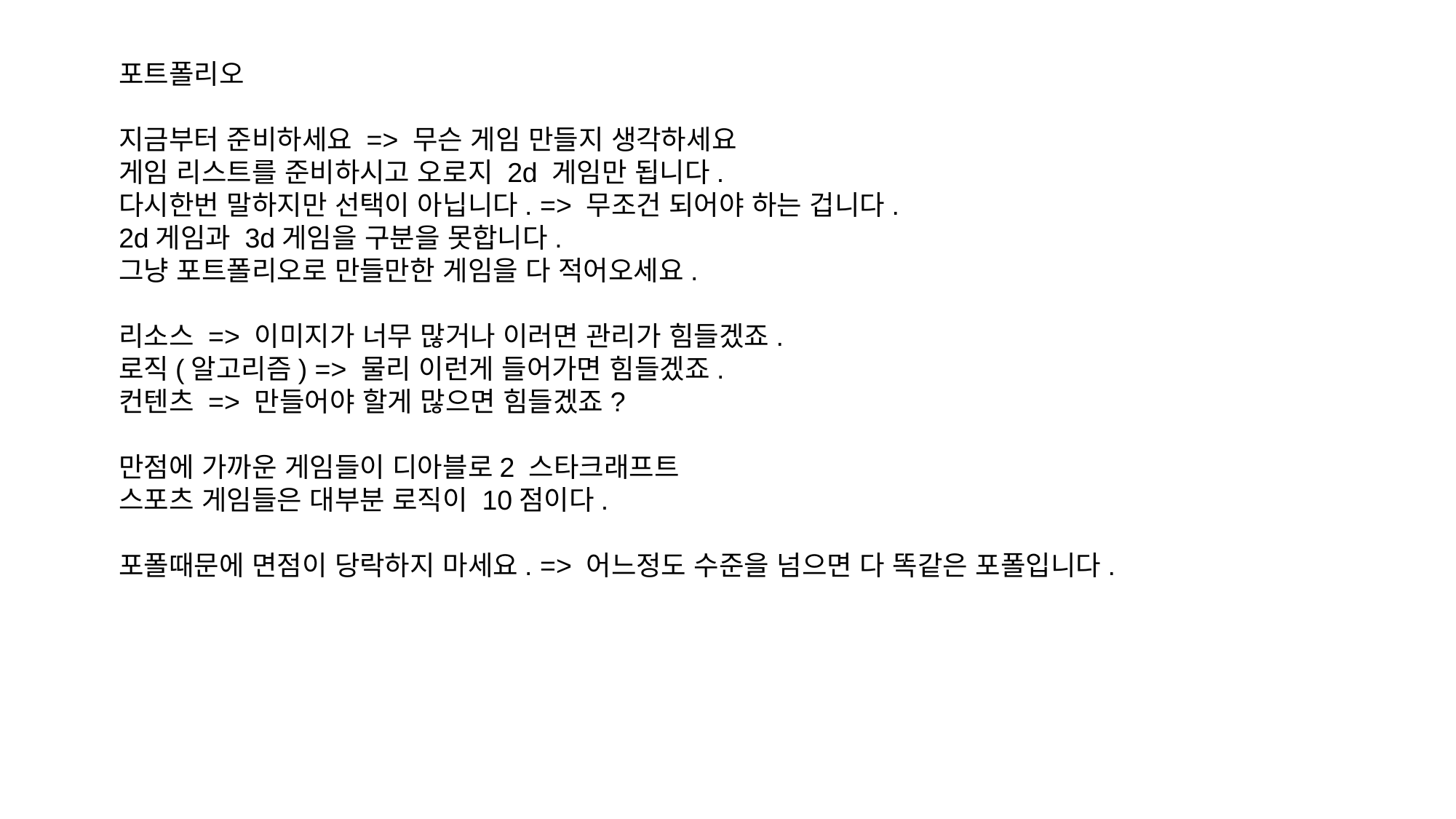

포트폴리오

지금부터 준비하세요 => 무슨 게임 만들지 생각하세요
게임 리스트를 준비하시고 오로지 2d 게임만 됩니다.
다시한번 말하지만 선택이 아닙니다. => 무조건 되어야 하는 겁니다.
2d게임과 3d게임을 구분을 못합니다.
그냥 포트폴리오로 만들만한 게임을 다 적어오세요.

리소스 => 이미지가 너무 많거나 이러면 관리가 힘들겠죠.
로직(알고리즘) => 물리 이런게 들어가면 힘들겠죠.
컨텐츠 => 만들어야 할게 많으면 힘들겠죠?

만점에 가까운 게임들이 디아블로2 스타크래프트
스포츠 게임들은 대부분 로직이 10점이다.

포폴때문에 면점이 당락하지 마세요. => 어느정도 수준을 넘으면 다 똑같은 포폴입니다.